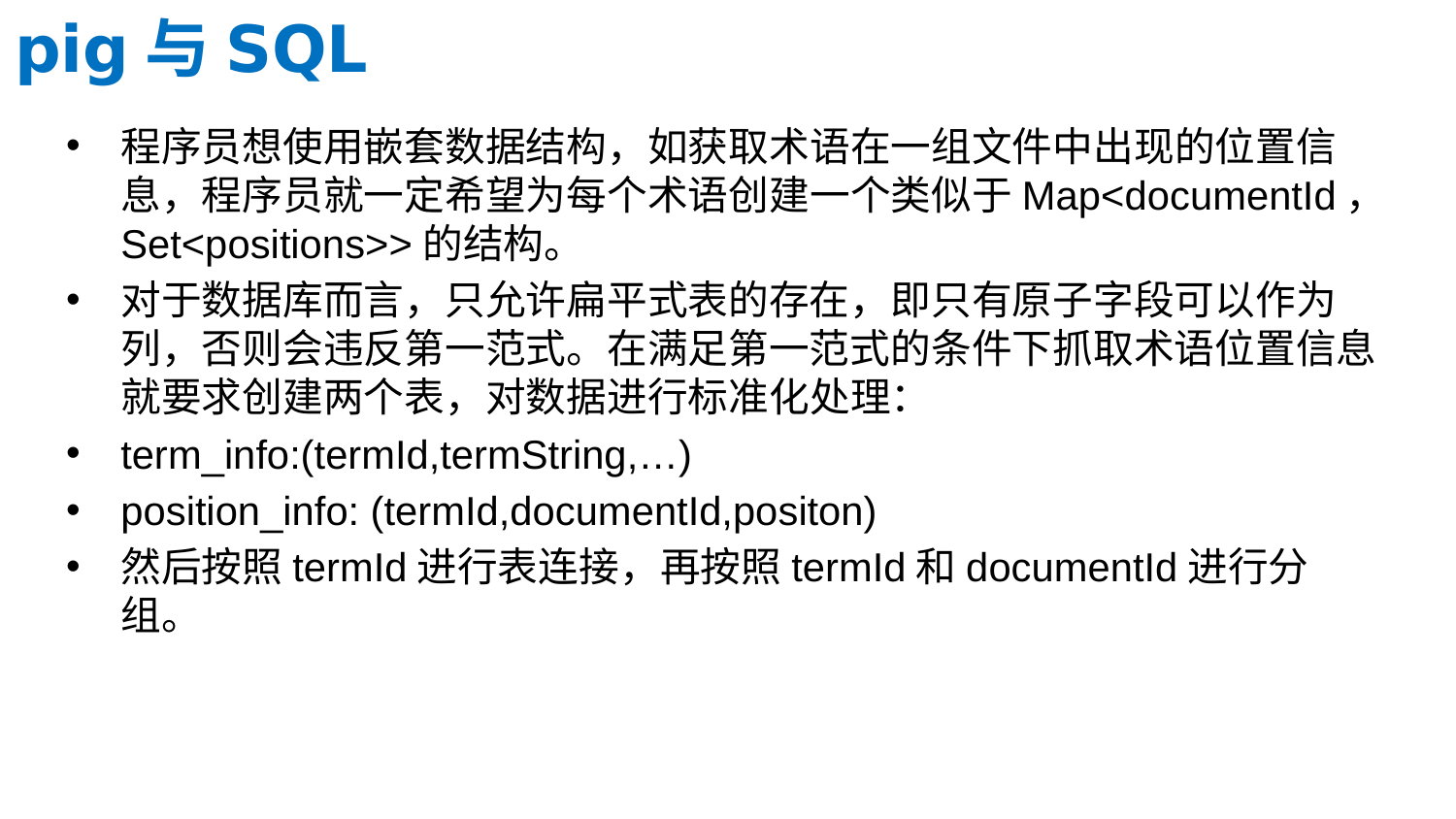

pig与SQL
程序员想使用嵌套数据结构，如获取术语在一组文件中出现的位置信息，程序员就一定希望为每个术语创建一个类似于Map<documentId，Set<positions>>的结构。
对于数据库而言，只允许扁平式表的存在，即只有原子字段可以作为列，否则会违反第一范式。在满足第一范式的条件下抓取术语位置信息就要求创建两个表，对数据进行标准化处理：
term_info:(termId,termString,…)
position_info: (termId,documentId,positon)
然后按照termId进行表连接，再按照termId和documentId进行分组。